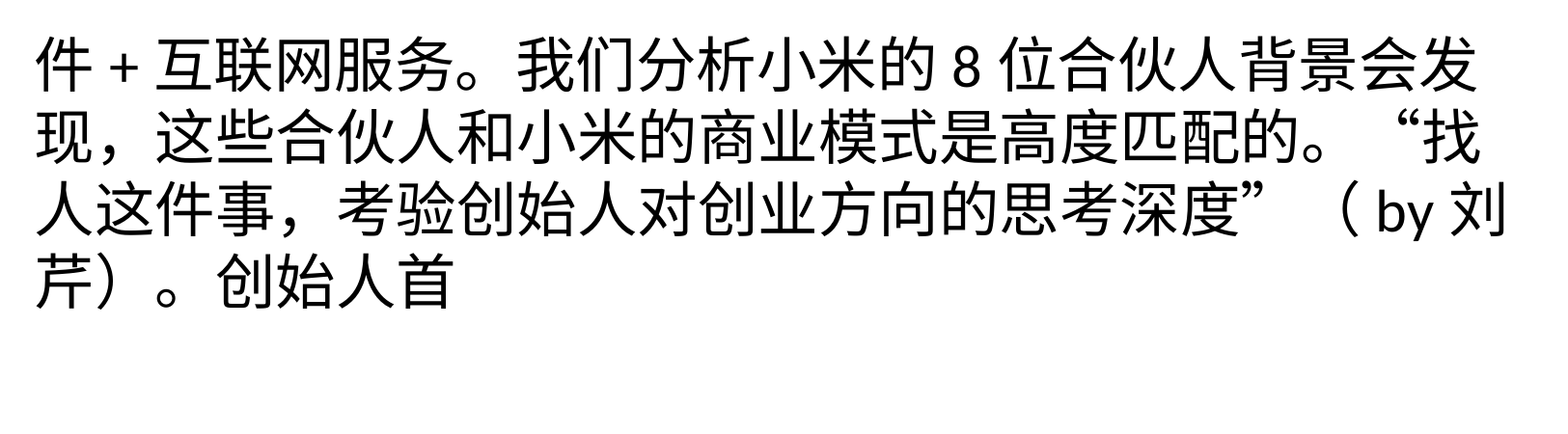

件+互联网服务。我们分析小米的8位合伙人背景会发现，这些合伙人和小米的商业模式是高度匹配的。“找人这件事，考验创始人对创业方向的思考深度”（by刘芹）。创始人首